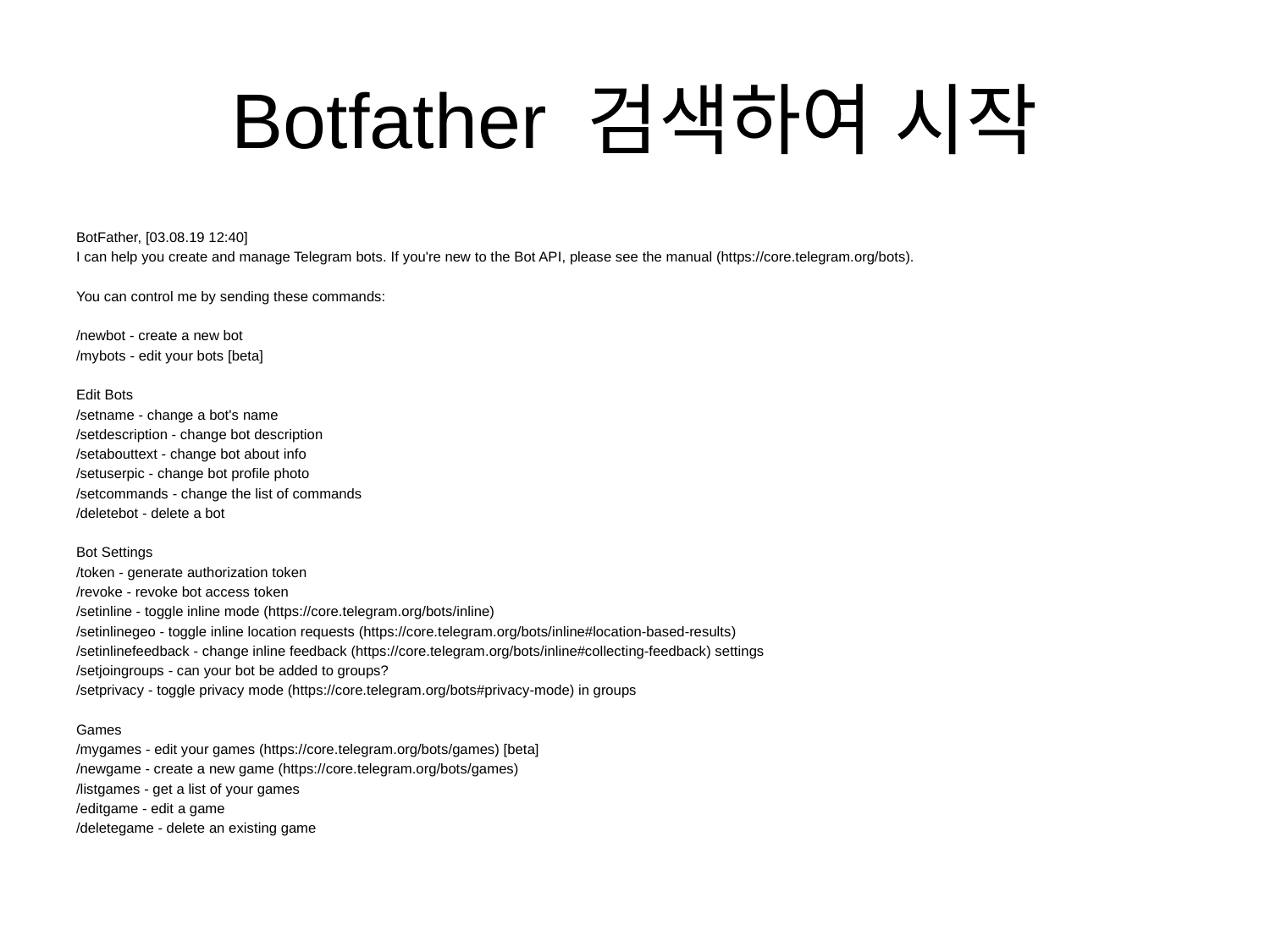

# Botfather 검색하여 시작
BotFather, [03.08.19 12:40]
I can help you create and manage Telegram bots. If you're new to the Bot API, please see the manual (https://core.telegram.org/bots).

You can control me by sending these commands:

/newbot - create a new bot
/mybots - edit your bots [beta]

Edit Bots
/setname - change a bot's name
/setdescription - change bot description
/setabouttext - change bot about info
/setuserpic - change bot profile photo
/setcommands - change the list of commands
/deletebot - delete a bot

Bot Settings
/token - generate authorization token
/revoke - revoke bot access token
/setinline - toggle inline mode (https://core.telegram.org/bots/inline)
/setinlinegeo - toggle inline location requests (https://core.telegram.org/bots/inline#location-based-results)
/setinlinefeedback - change inline feedback (https://core.telegram.org/bots/inline#collecting-feedback) settings
/setjoingroups - can your bot be added to groups?
/setprivacy - toggle privacy mode (https://core.telegram.org/bots#privacy-mode) in groups

Games
/mygames - edit your games (https://core.telegram.org/bots/games) [beta]
/newgame - create a new game (https://core.telegram.org/bots/games)
/listgames - get a list of your games
/editgame - edit a game
/deletegame - delete an existing game